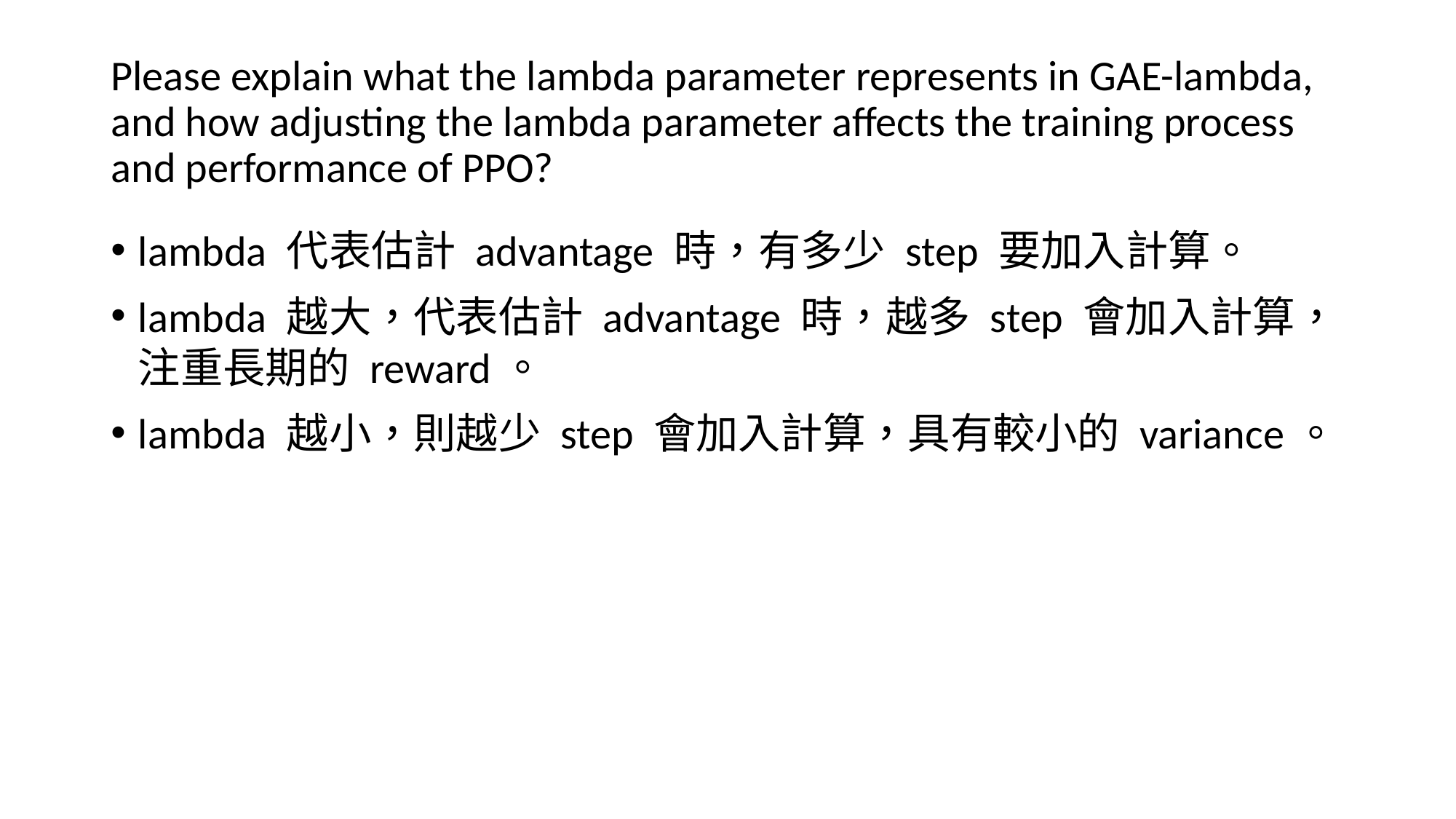

# Please explain what the lambda parameter represents in GAE-lambda, and how adjusting the lambda parameter affects the training process and performance of PPO?
lambda 代表估計 advantage 時，有多少 step 要加入計算。
lambda 越大，代表估計 advantage 時，越多 step 會加入計算，注重長期的 reward。
lambda 越小，則越少 step 會加入計算，具有較小的 variance。